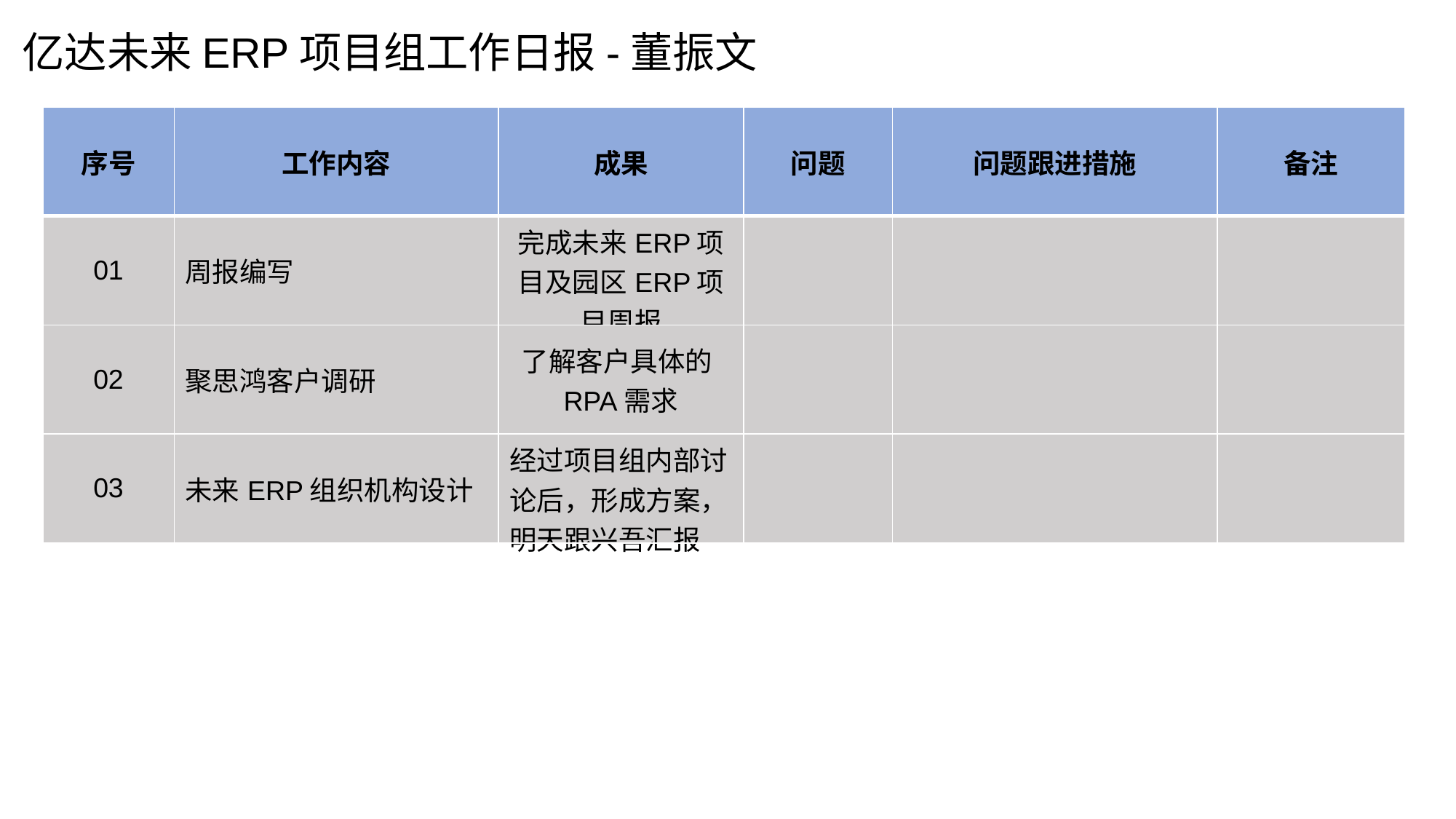

亿达未来ERP项目组工作日报-董振文
| 序号 | 工作内容 | 成果 | 问题 | 问题跟进措施 | 备注 |
| --- | --- | --- | --- | --- | --- |
| 01 | 周报编写 | 完成未来ERP项目及园区ERP项目周报 |  |  |  |
| 02 | 聚思鸿客户调研 | 了解客户具体的RPA需求 |  |  |  |
| 03 | 未来ERP组织机构设计 | 经过项目组内部讨论后，形成方案，明天跟兴吾汇报 |  |  |  |